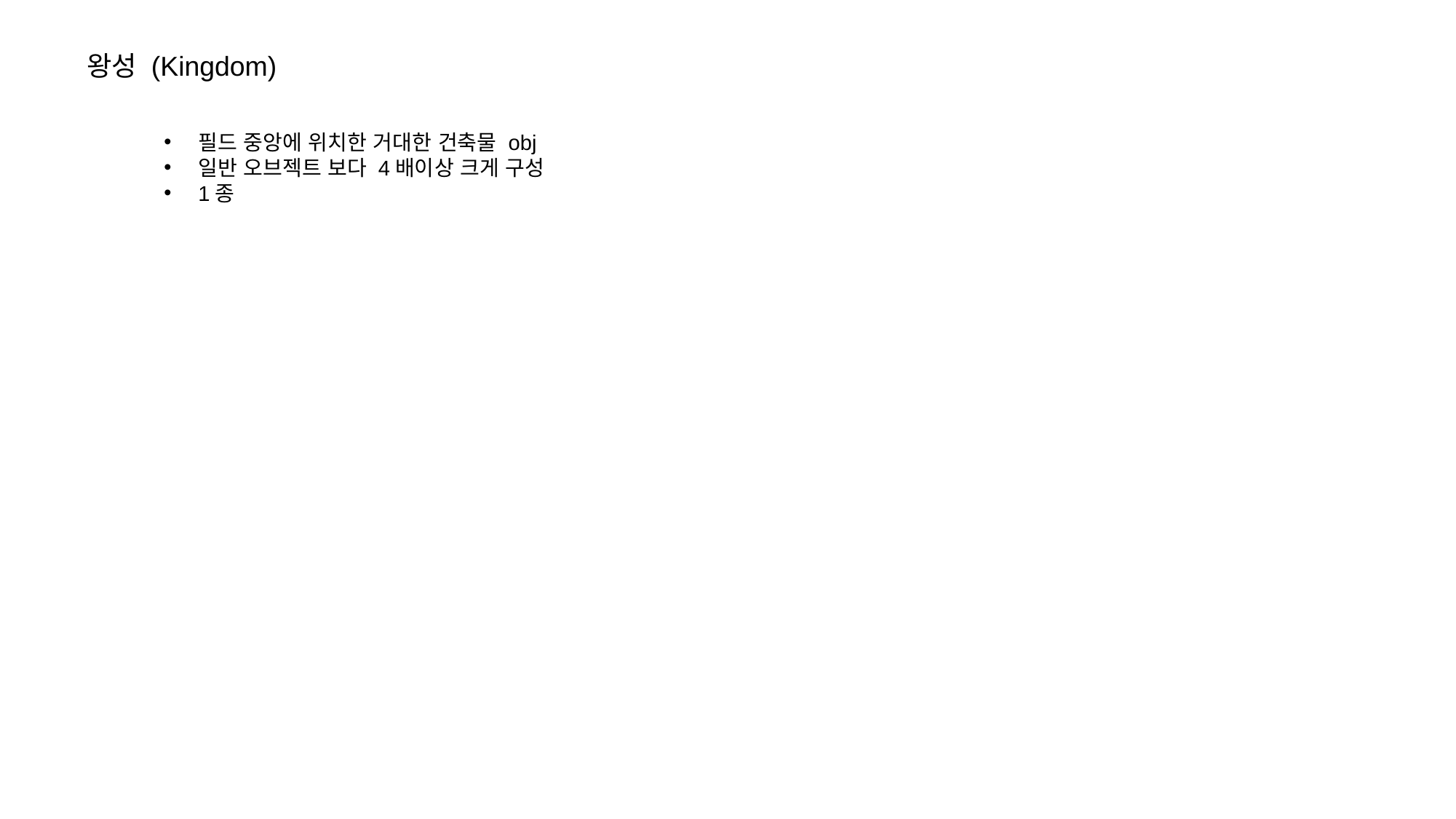

왕성 (Kingdom)
필드 중앙에 위치한 거대한 건축물 obj
일반 오브젝트 보다 4배이상 크게 구성
1종